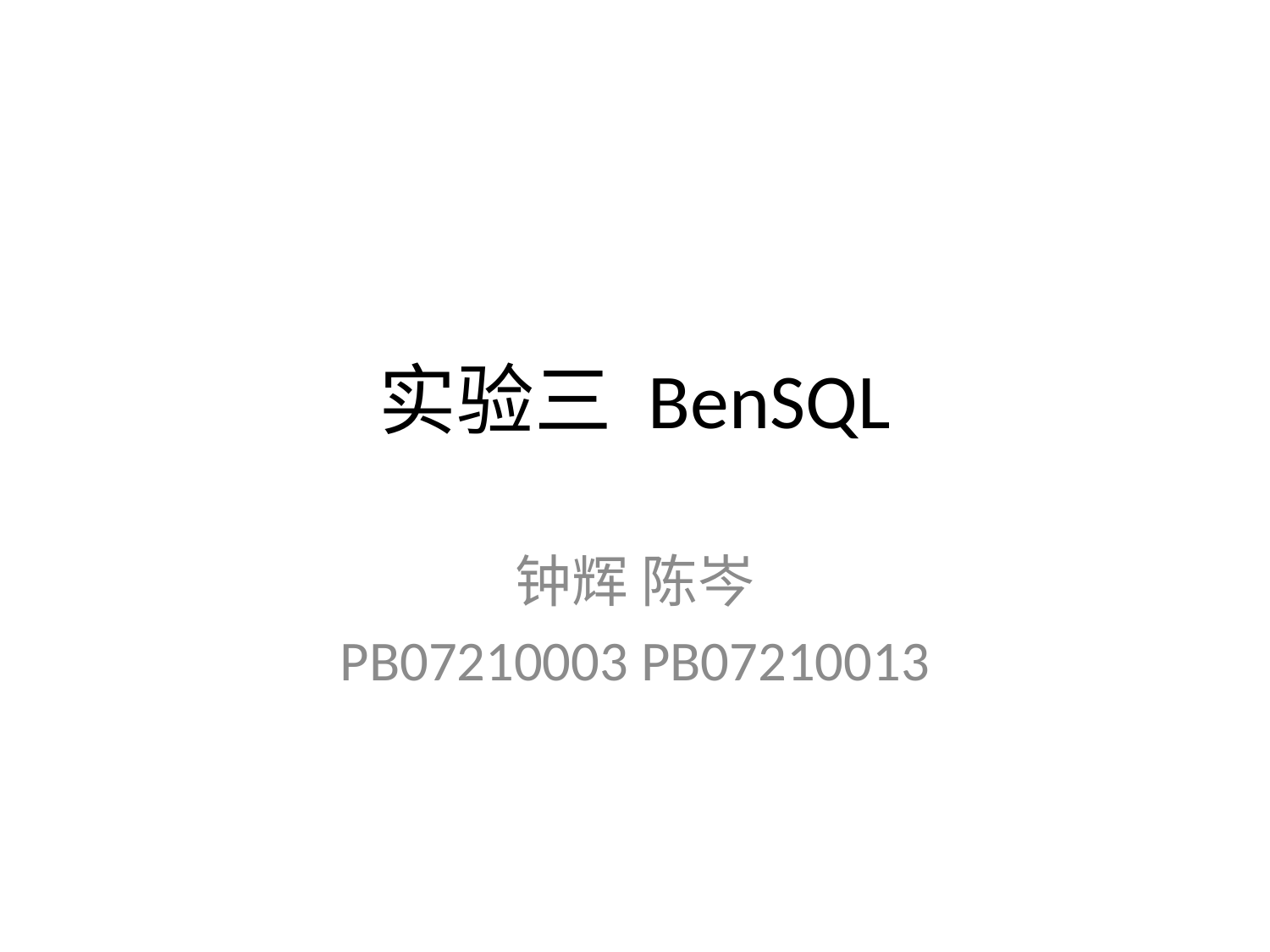

# 实验三 BenSQL
钟辉 陈岑
PB07210003 PB07210013